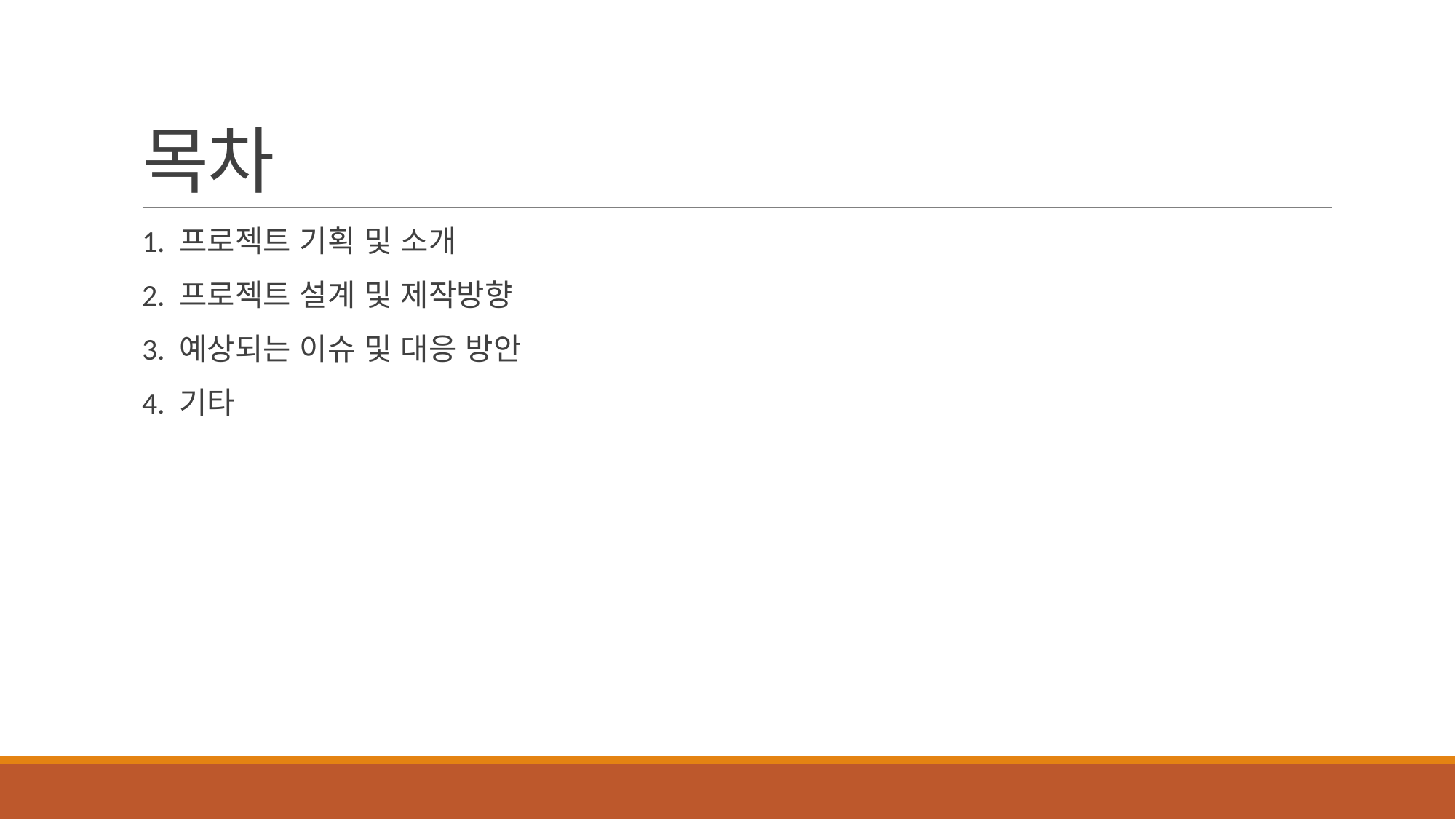

# 목차
1. 프로젝트 기획 및 소개
2. 프로젝트 설계 및 제작방향
3. 예상되는 이슈 및 대응 방안
4. 기타